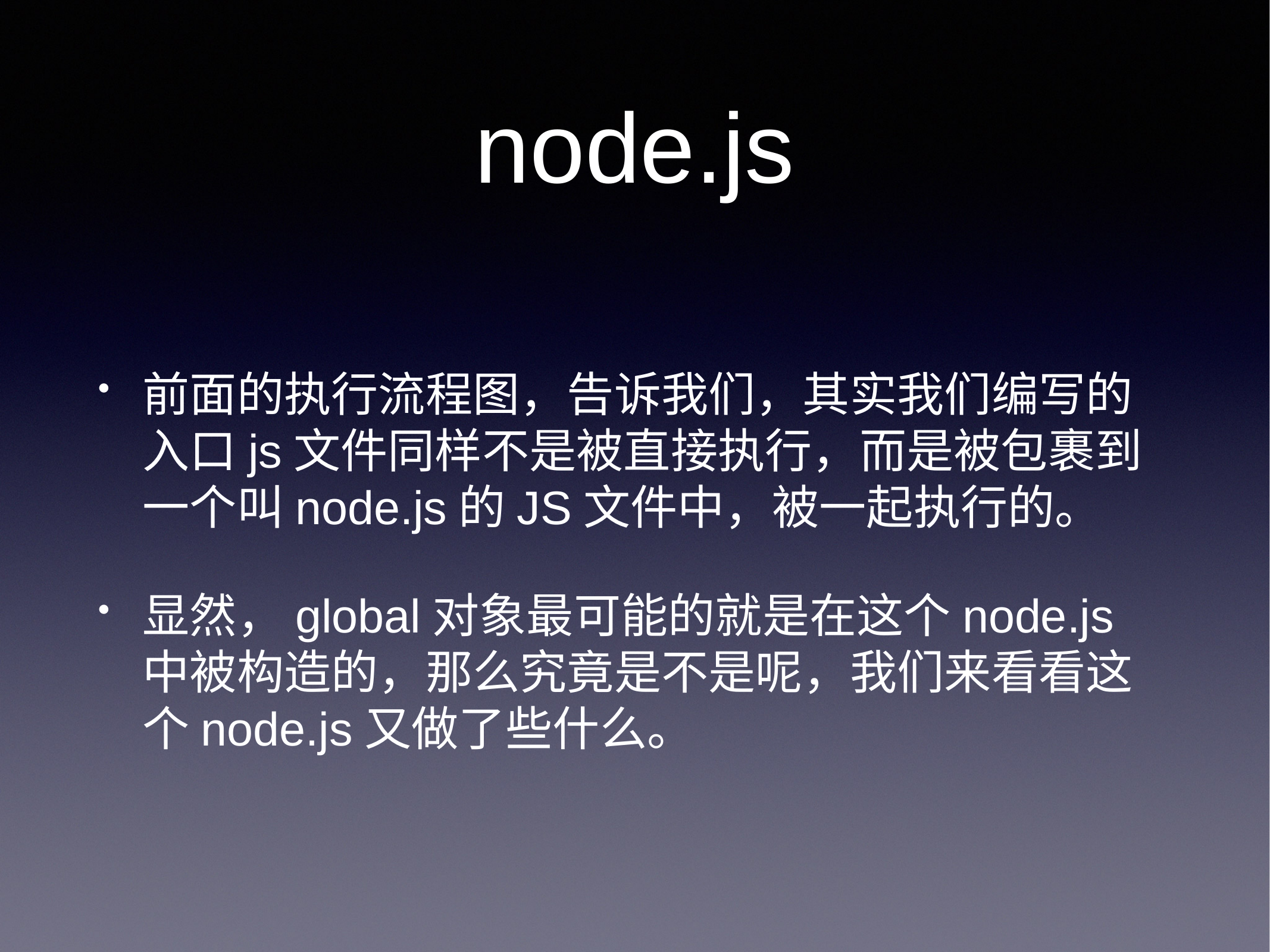

# node.js
前面的执行流程图，告诉我们，其实我们编写的入口js文件同样不是被直接执行，而是被包裹到一个叫node.js的JS文件中，被一起执行的。
显然，global对象最可能的就是在这个node.js中被构造的，那么究竟是不是呢，我们来看看这个node.js又做了些什么。